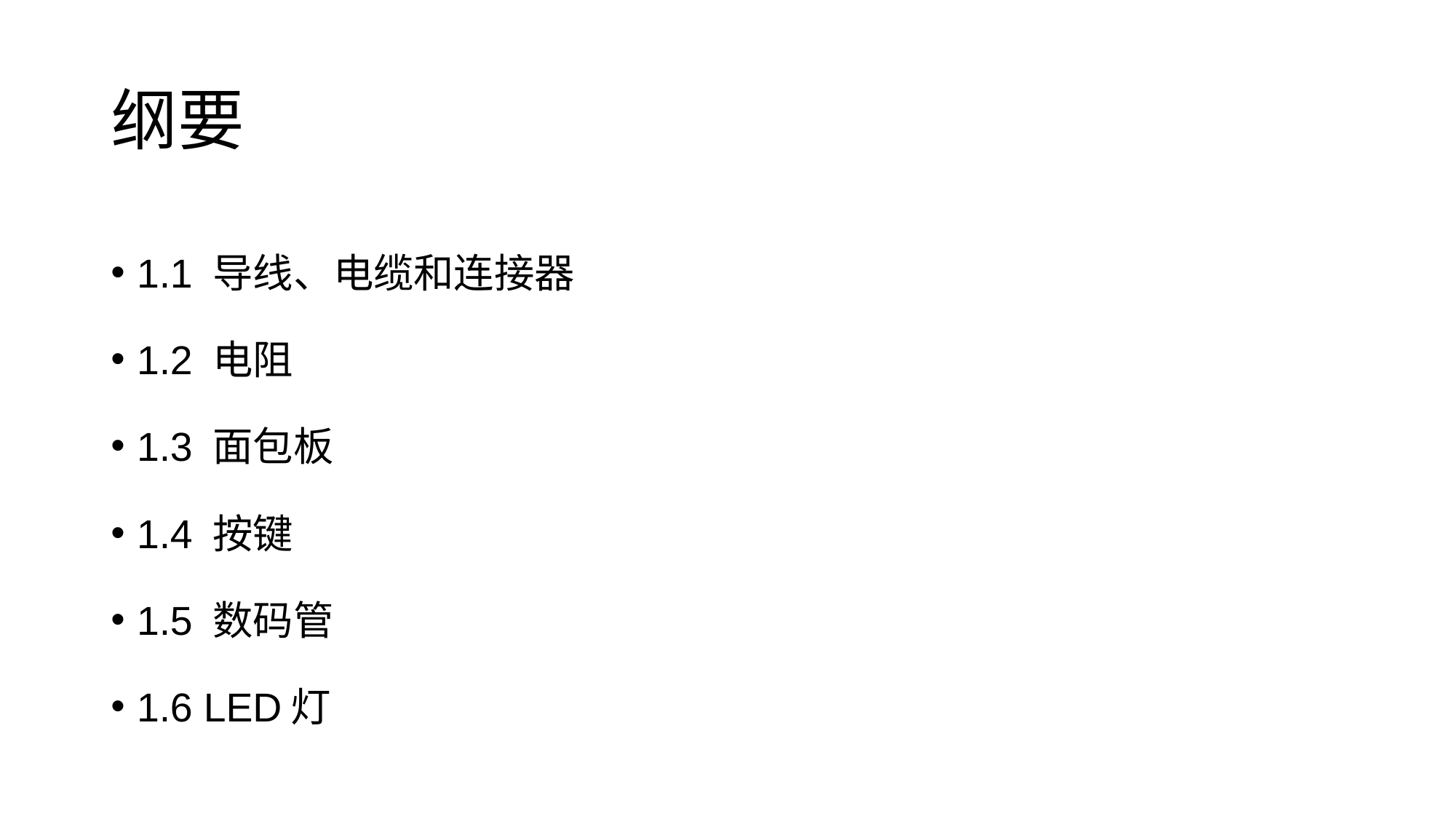

# 纲要
1.1 导线、电缆和连接器
1.2 电阻
1.3 面包板
1.4 按键
1.5 数码管
1.6 LED灯